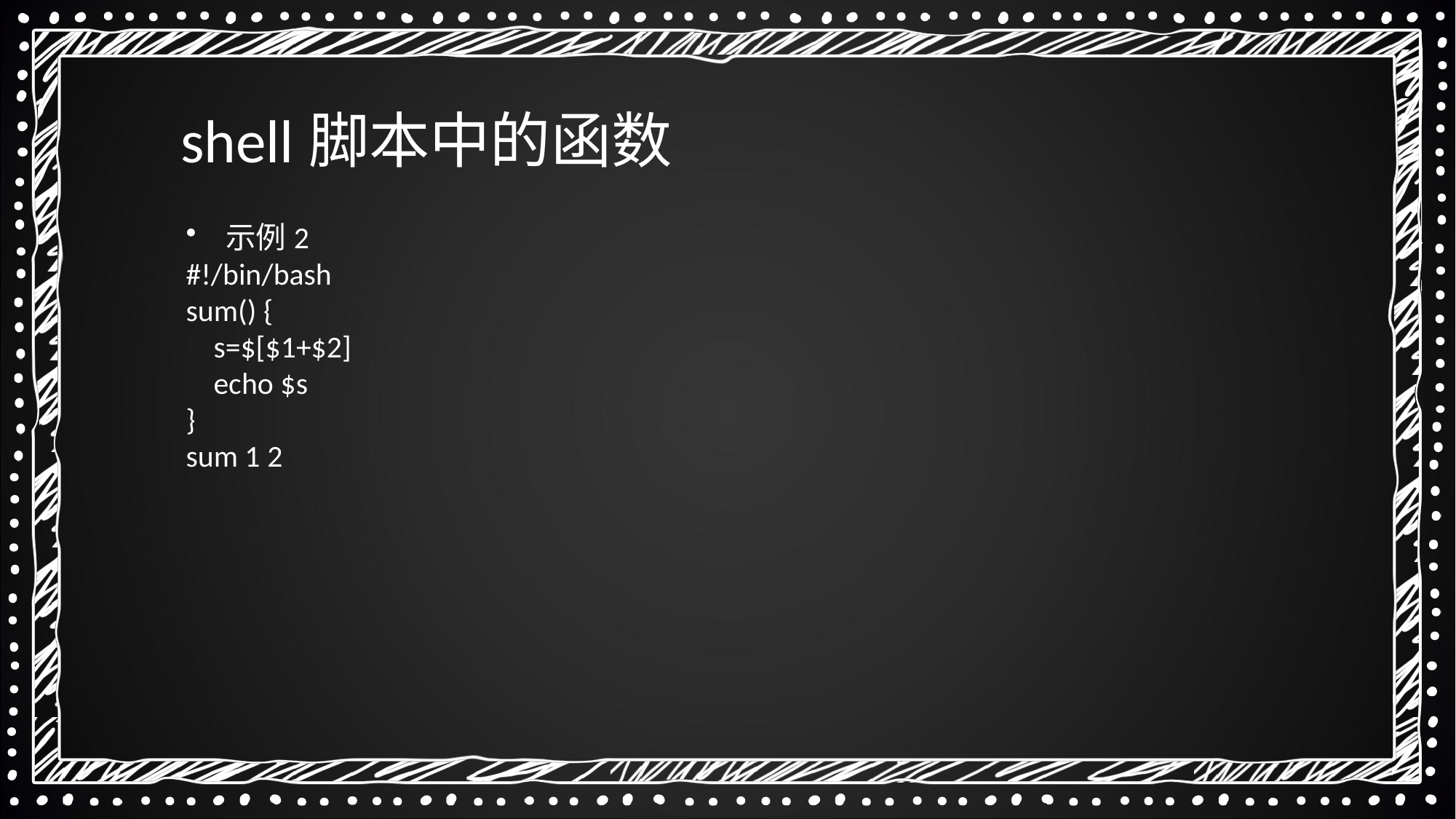

shell脚本中的函数
 示例2
#!/bin/bash
sum() {
    s=$[$1+$2]
    echo $s
}
sum 1 2